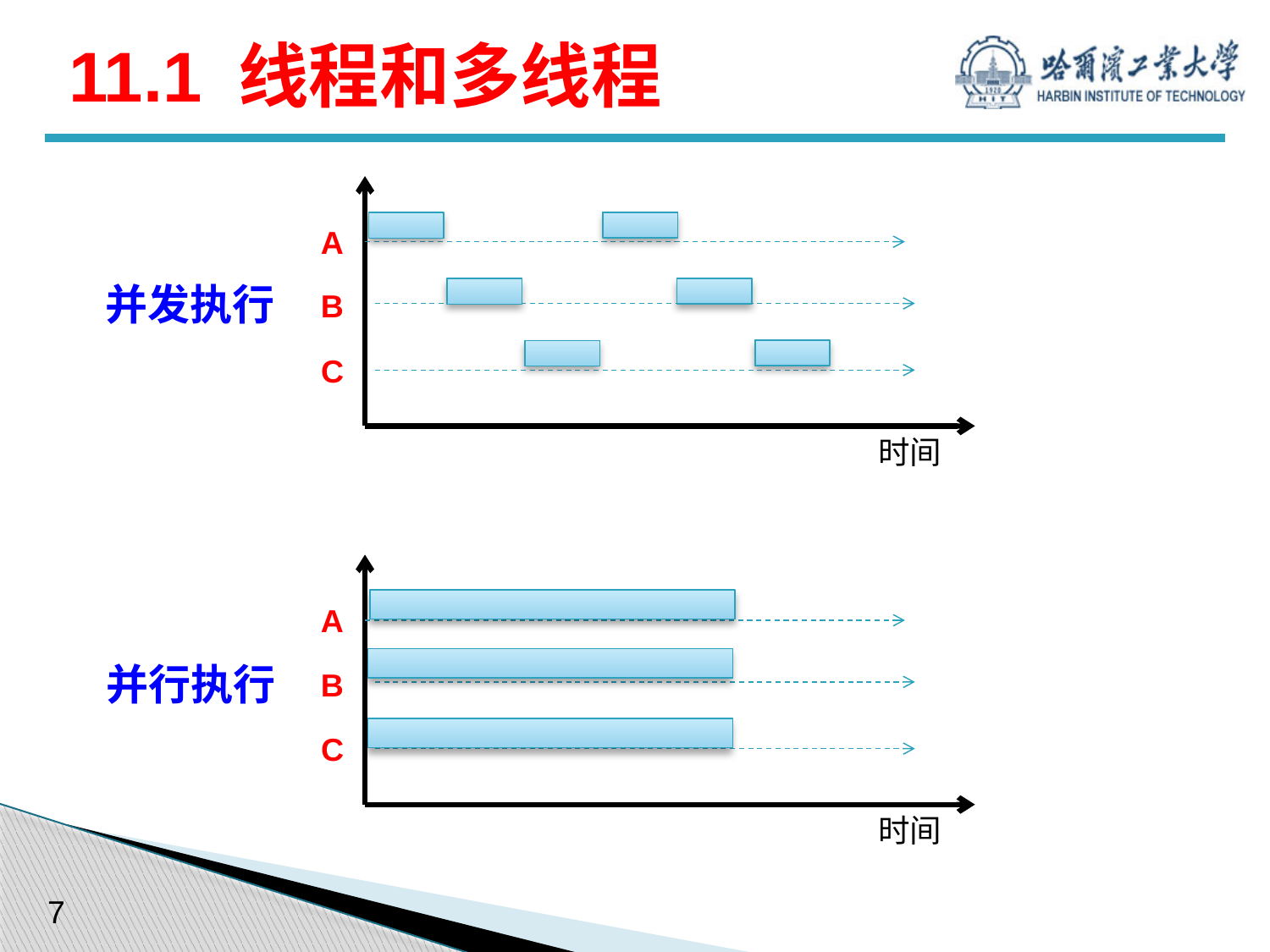

# 11.1 线程和多线程

A
并发执行

B

C
时间

A

并行执行
B

C
时间